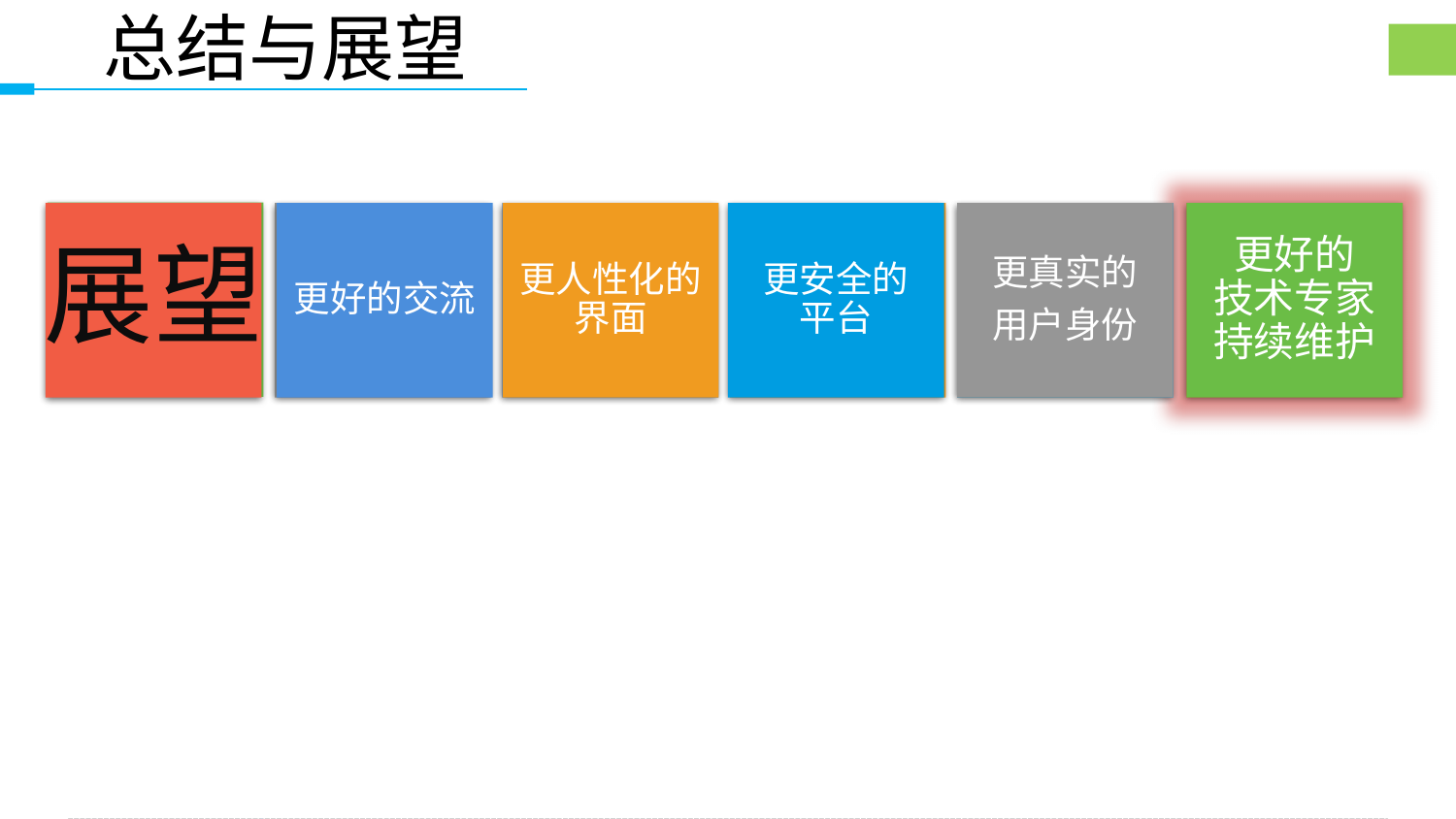

总结与展望

操作简便
展望
扩展性强
更好的交流
实现了简单的
在线交易
更人性化的
界面
更安全的
平台
对错误的
处理
系统数据库
安全性高
更真实的
用户身份
总结
更好的
技术专家
持续维护